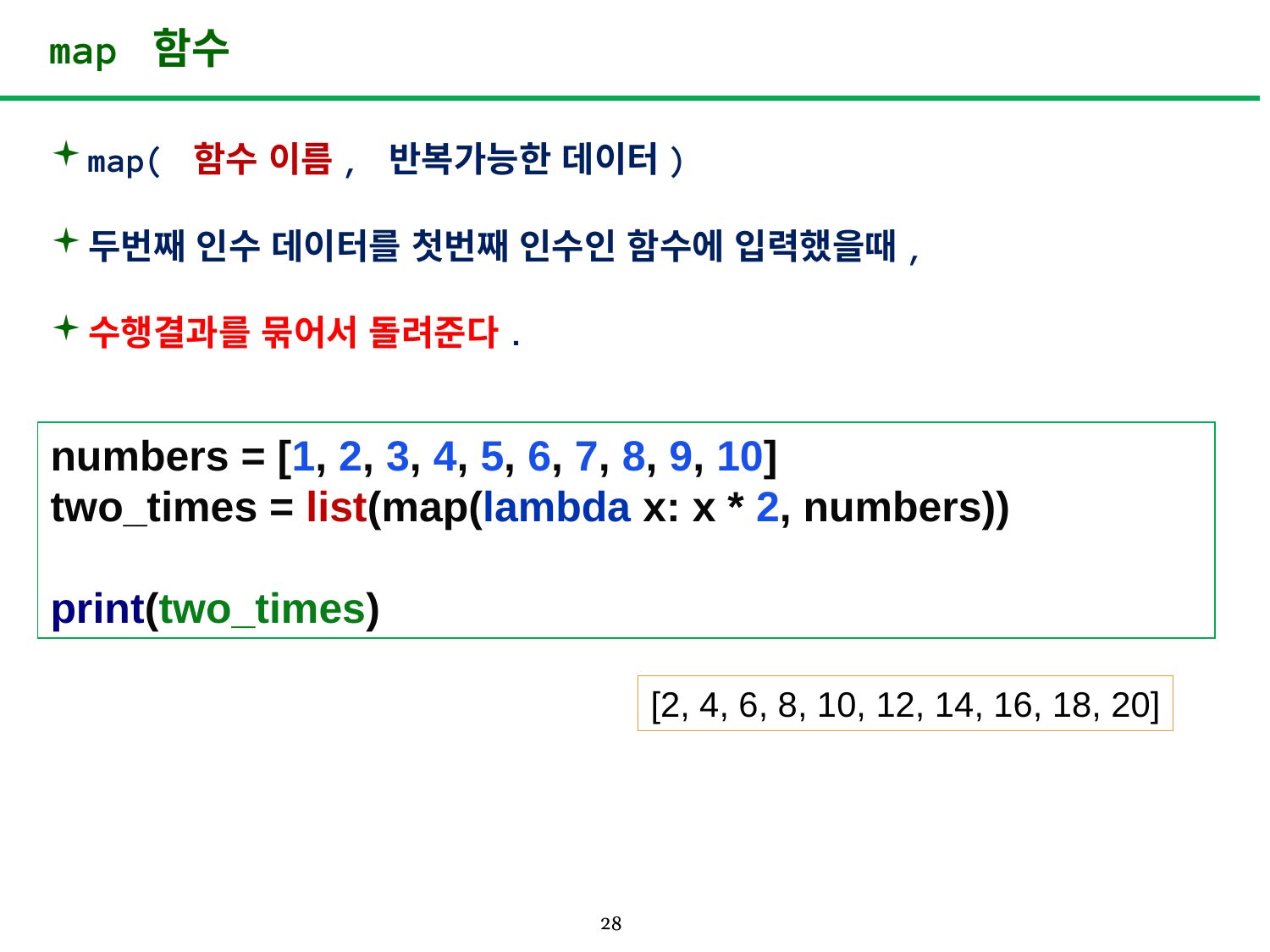

# map 함수
map( 함수 이름, 반복가능한 데이터)
두번째 인수 데이터를 첫번째 인수인 함수에 입력했을때,
수행결과를 묶어서 돌려준다.
numbers = [1, 2, 3, 4, 5, 6, 7, 8, 9, 10]
two_times = list(map(lambda x: x * 2, numbers))
print(two_times)
[2, 4, 6, 8, 10, 12, 14, 16, 18, 20]
28